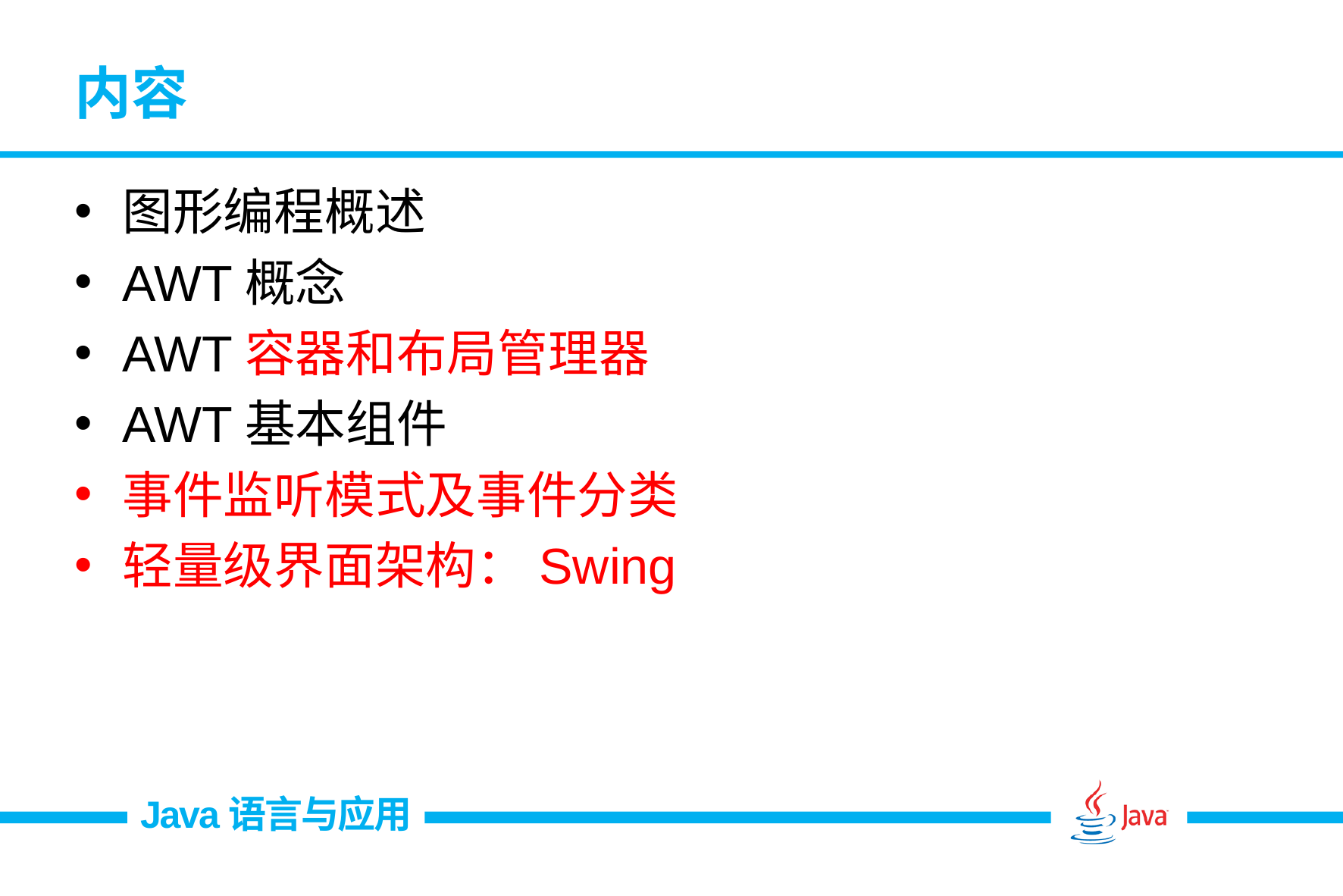

# 内容
图形编程概述
AWT概念
AWT容器和布局管理器
AWT基本组件
事件监听模式及事件分类
轻量级界面架构：Swing